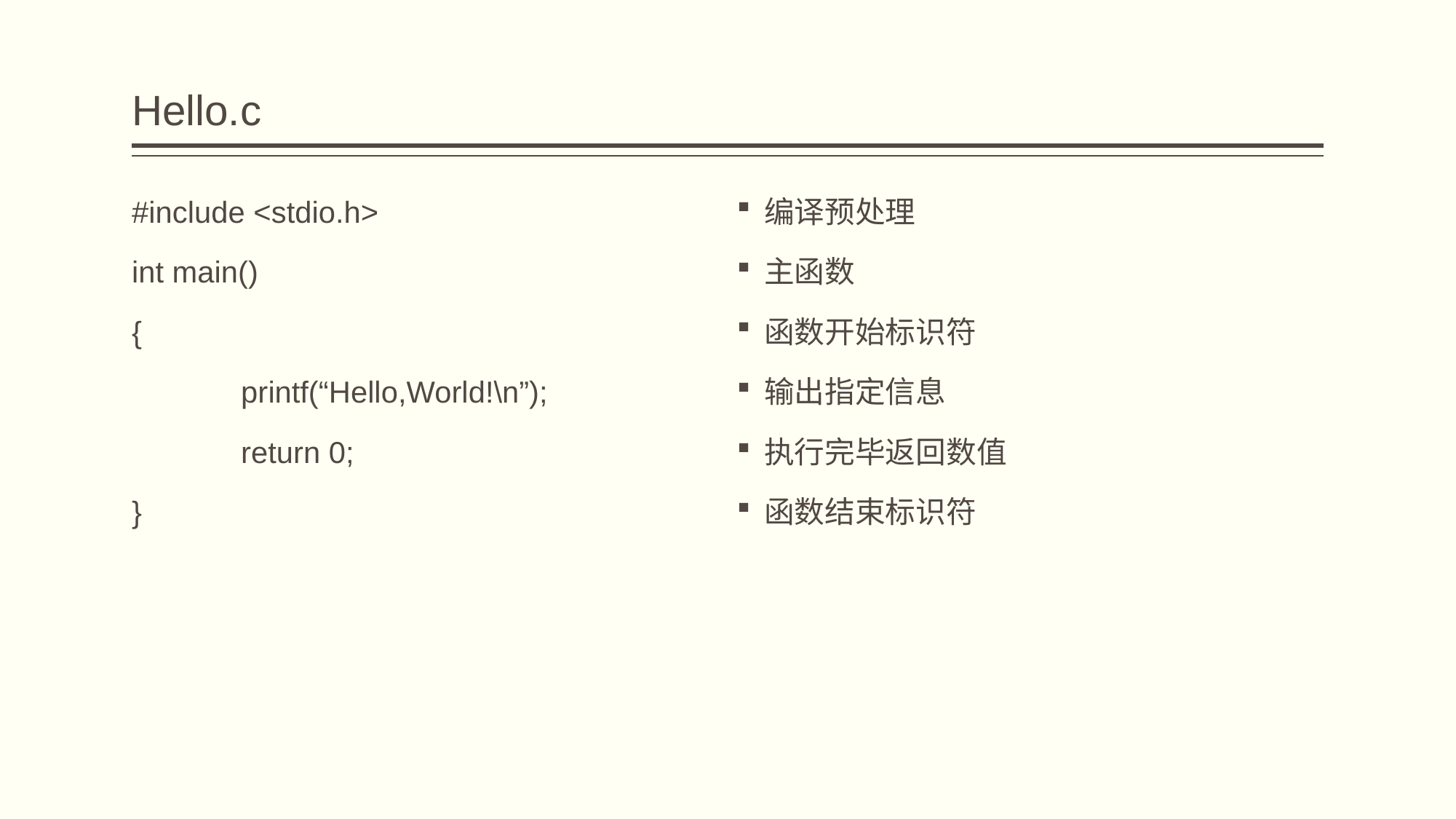

# Hello.c
#include <stdio.h>
int main()
{
	printf(“Hello,World!\n”);
	return 0;
}
编译预处理
主函数
函数开始标识符
输出指定信息
执行完毕返回数值
函数结束标识符